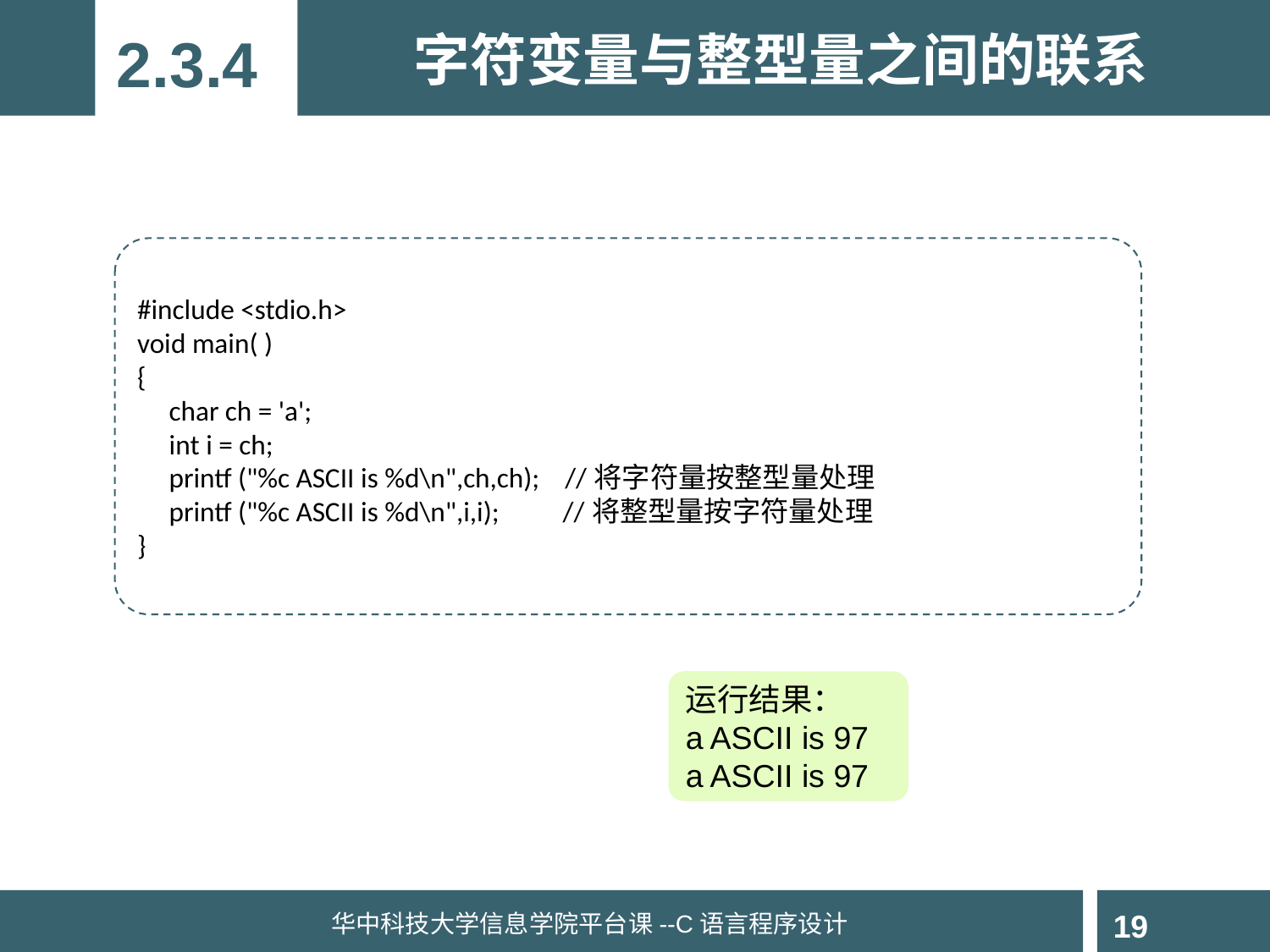

字符变量与整型量之间的联系
2.3.4

#include <stdio.h>
void main( )
{
     char ch = 'a';
     int i = ch;
     printf ("%c ASCII is %d\n",ch,ch);    //将字符量按整型量处理
     printf ("%c ASCII is %d\n",i,i);          //将整型量按字符量处理
}

运行结果：
a ASCII is 97
a ASCII is 97